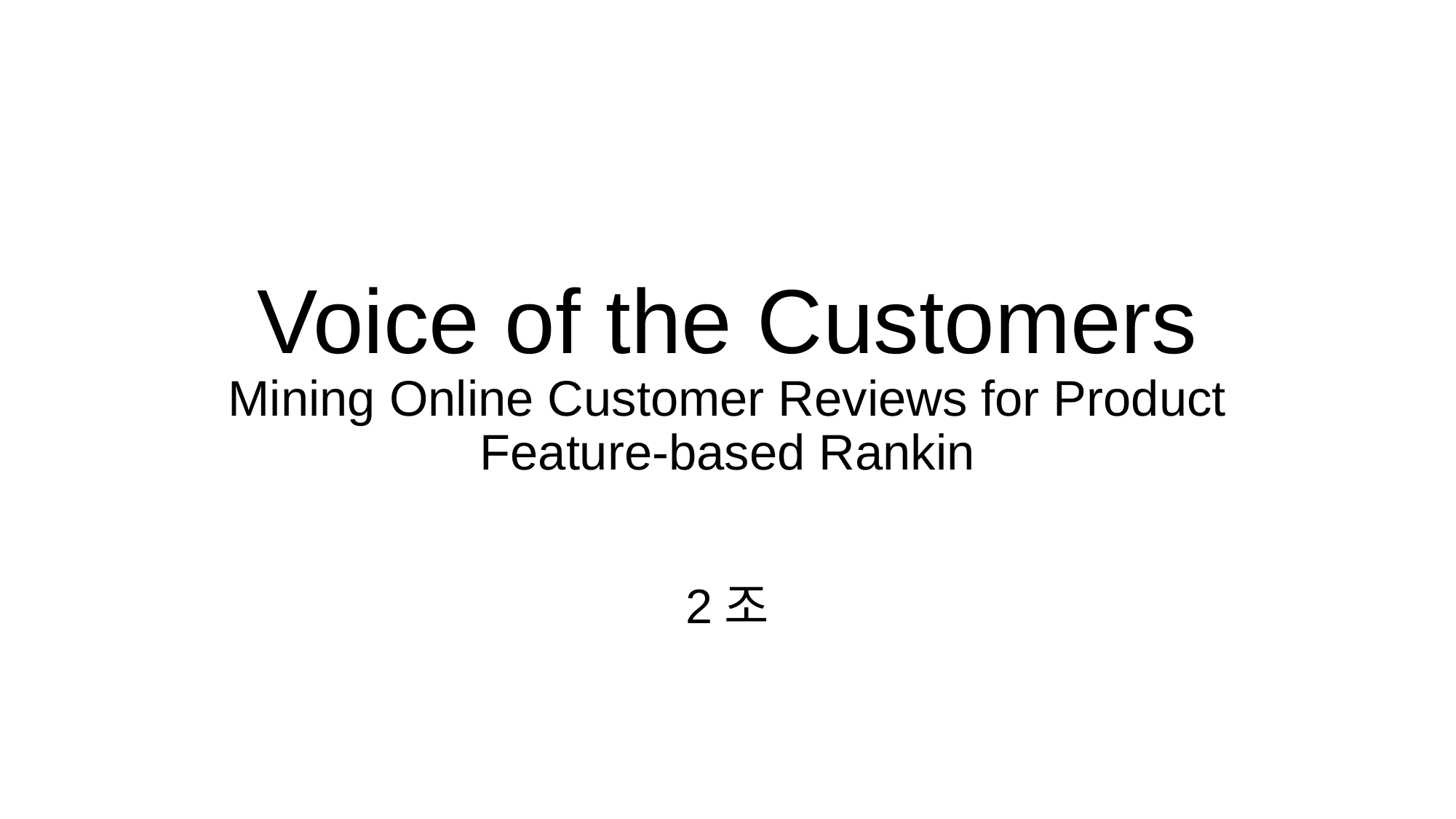

# Voice of the Customers Mining Online Customer Reviews for Product Feature-based Rankin
2조